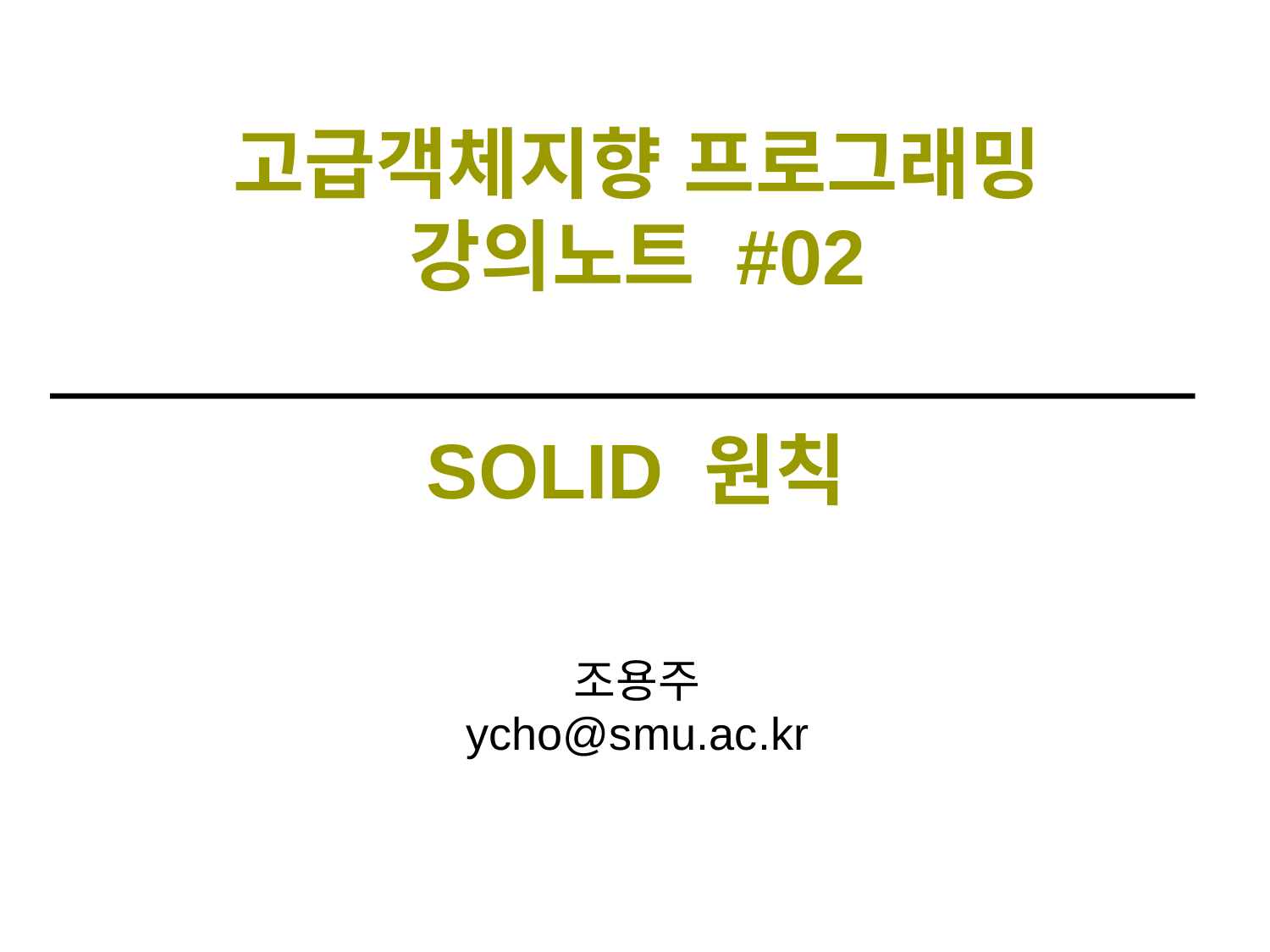

고급객체지향 프로그래밍
강의노트 #02

SOLID 원칙
조용주
ycho@smu.ac.kr